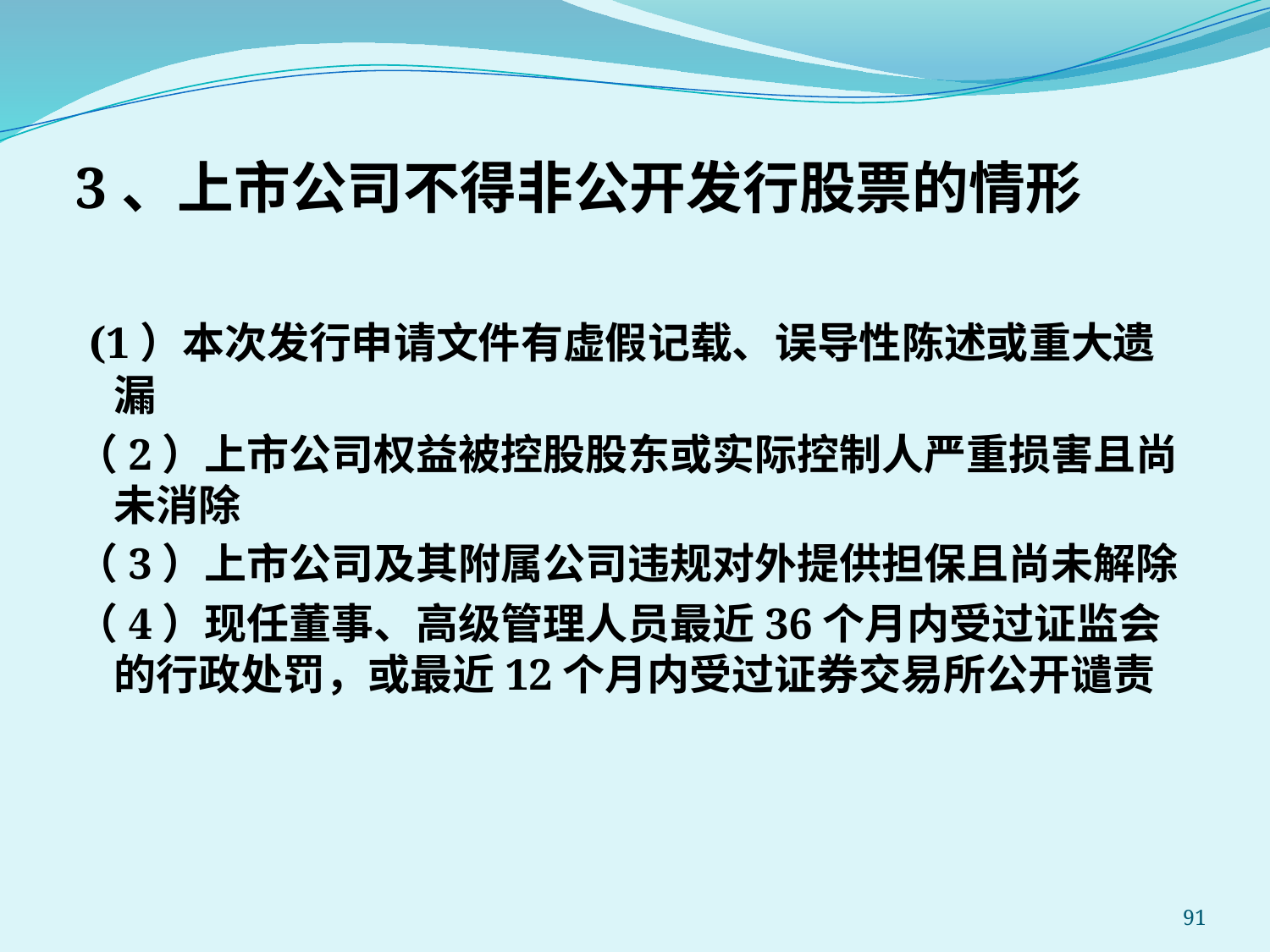

3、上市公司不得非公开发行股票的情形

 (1）本次发行申请文件有虚假记载、误导性陈述或重大遗漏
（2）上市公司权益被控股股东或实际控制人严重损害且尚未消除
（3）上市公司及其附属公司违规对外提供担保且尚未解除
（4）现任董事、高级管理人员最近36个月内受过证监会的行政处罚，或最近12个月内受过证券交易所公开谴责

91